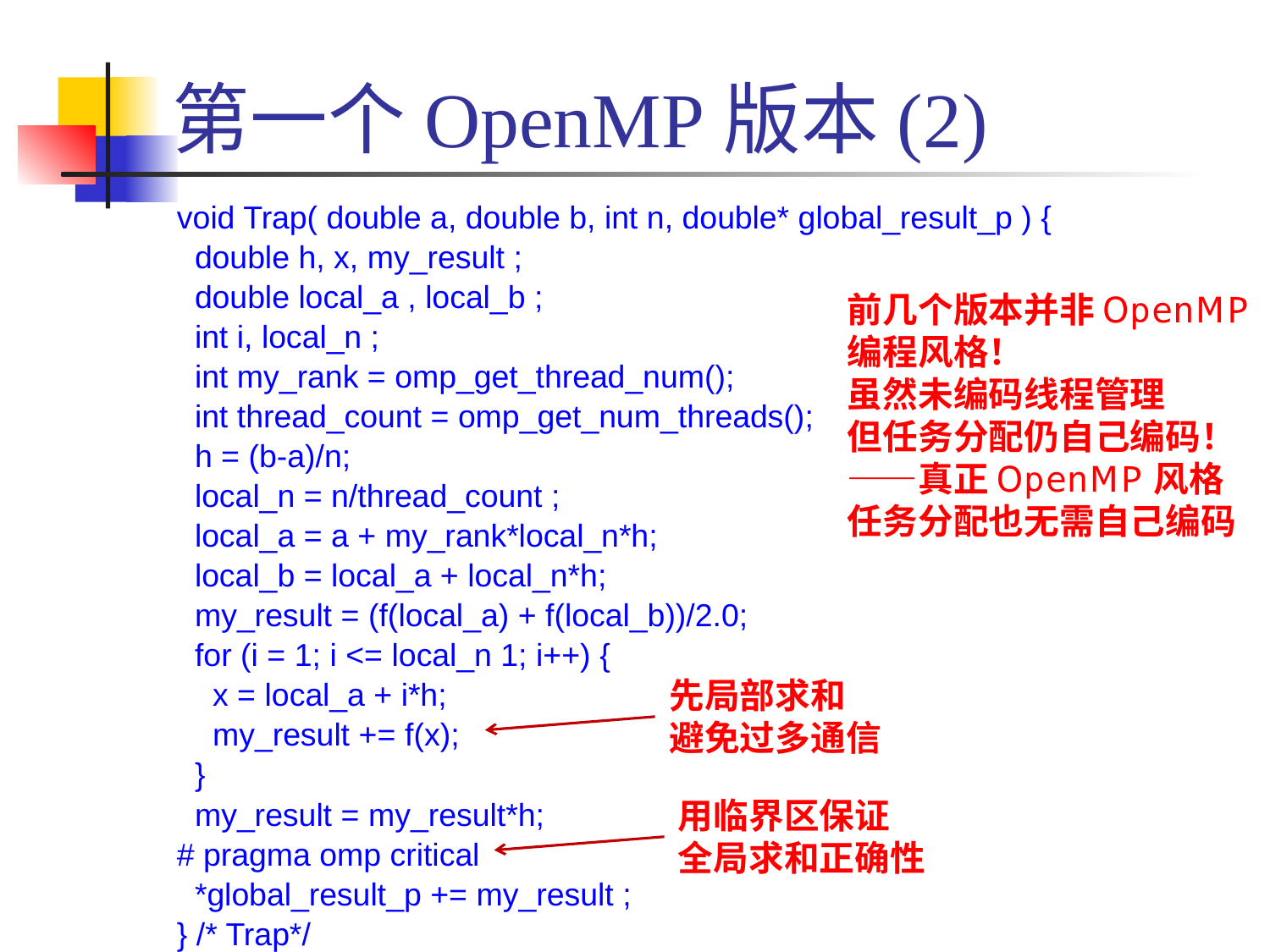

# 第一个OpenMP版本(2)
void Trap( double a, double b, int n, double* global_result_p ) {
  double h, x, my_result ;
  double local_a , local_b ;
  int i, local_n ;
  int my_rank = omp_get_thread_num();
  int thread_count = omp_get_num_threads();
  h = (b-a)/n;
  local_n = n/thread_count ;
  local_a = a + my_rank*local_n*h;
  local_b = local_a + local_n*h;
  my_result = (f(local_a) + f(local_b))/2.0;
  for (i = 1; i <= local_n 1; i++) {
    x = local_a + i*h;
    my_result += f(x);
  }
  my_result = my_result*h;
# pragma omp critical
  *global_result_p += my_result ;
} /* Trap*/
前几个版本并非OpenMP编程风格！
虽然未编码线程管理
但任务分配仍自己编码！——真正OpenMP风格任务分配也无需自己编码
先局部求和
避免过多通信
用临界区保证
全局求和正确性